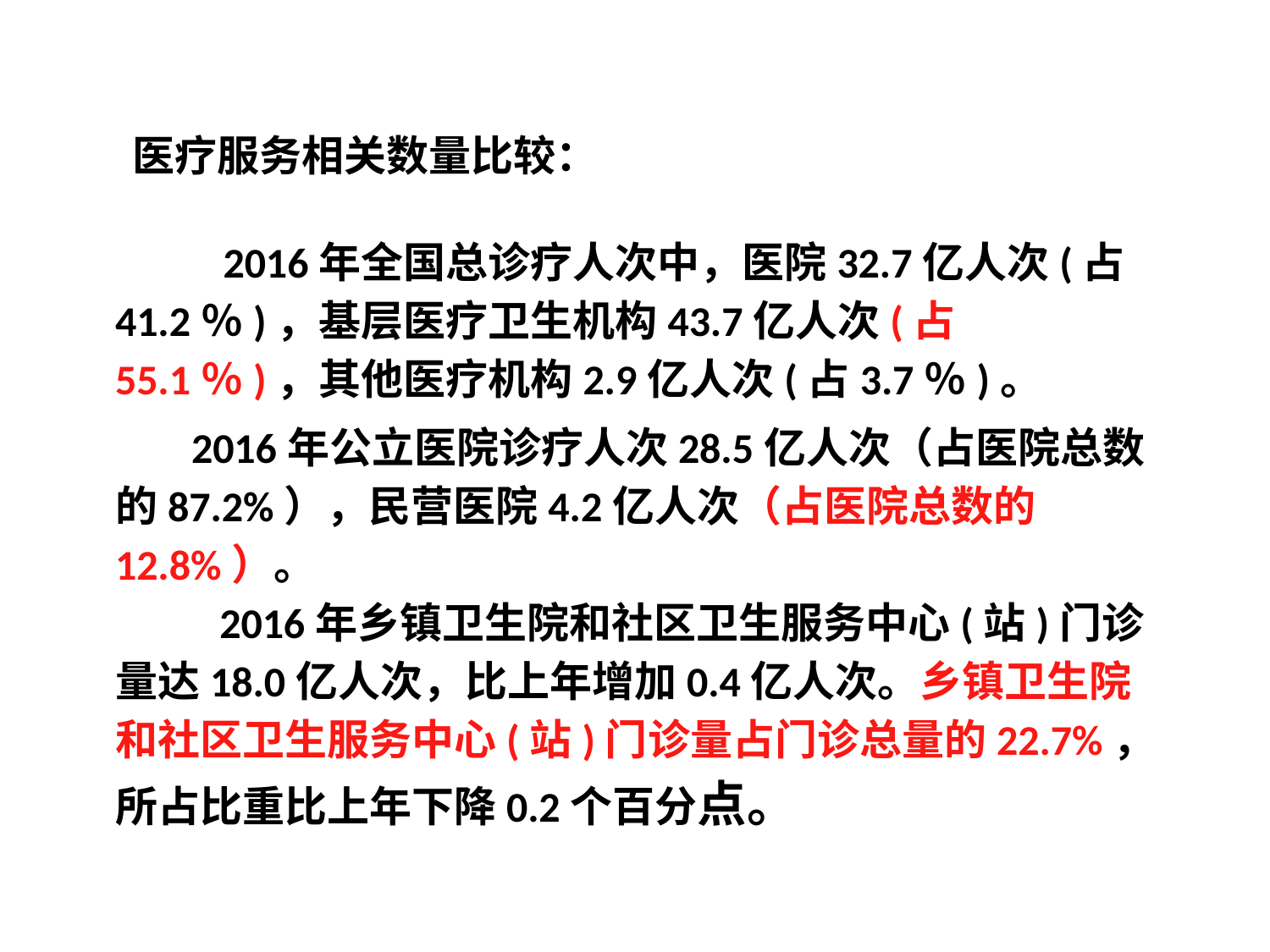

# 医疗服务相关数量比较：
　                   2016年全国总诊疗人次中，医院32.7亿人次(占41.2％)，基层医疗卫生机构43.7亿人次(占55.1％)，其他医疗机构2.9亿人次(占3.7％)。
             2016年公立医院诊疗人次28.5亿人次（占医院总数的87.2%），民营医院4.2亿人次（占医院总数的12.8%）。
　　 2016年乡镇卫生院和社区卫生服务中心(站)门诊量达18.0亿人次，比上年增加0.4亿人次。乡镇卫生院和社区卫生服务中心(站)门诊量占门诊总量的22.7%，所占比重比上年下降0.2个百分点。